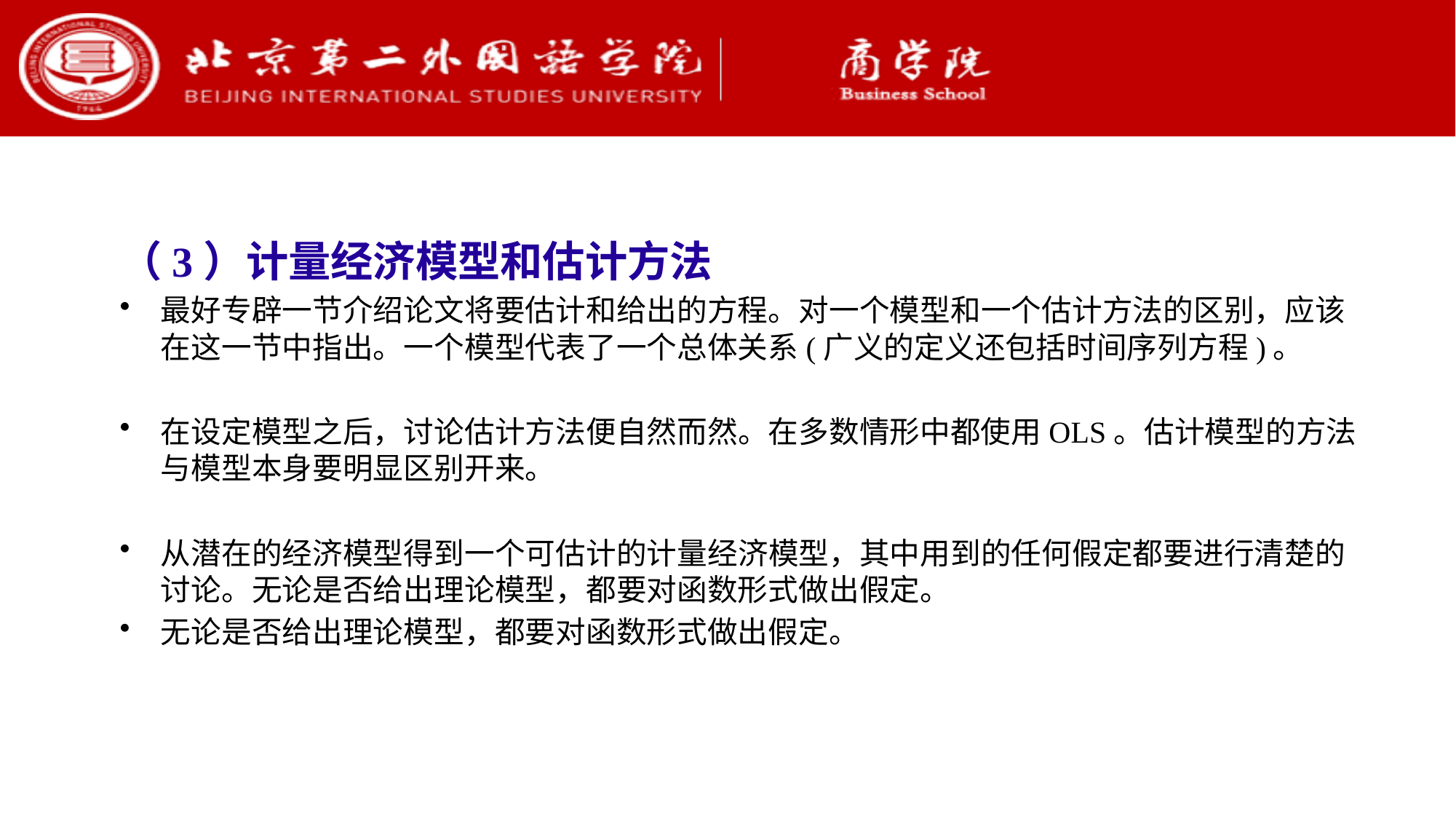

（3）计量经济模型和估计方法
最好专辟一节介绍论文将要估计和给出的方程。对一个模型和一个估计方法的区别，应该在这一节中指出。一个模型代表了一个总体关系(广义的定义还包括时间序列方程)。

在设定模型之后，讨论估计方法便自然而然。在多数情形中都使用OLS。估计模型的方法与模型本身要明显区别开来。

从潜在的经济模型得到一个可估计的计量经济模型，其中用到的任何假定都要进行清楚的讨论。无论是否给出理论模型，都要对函数形式做出假定。
无论是否给出理论模型，都要对函数形式做出假定。